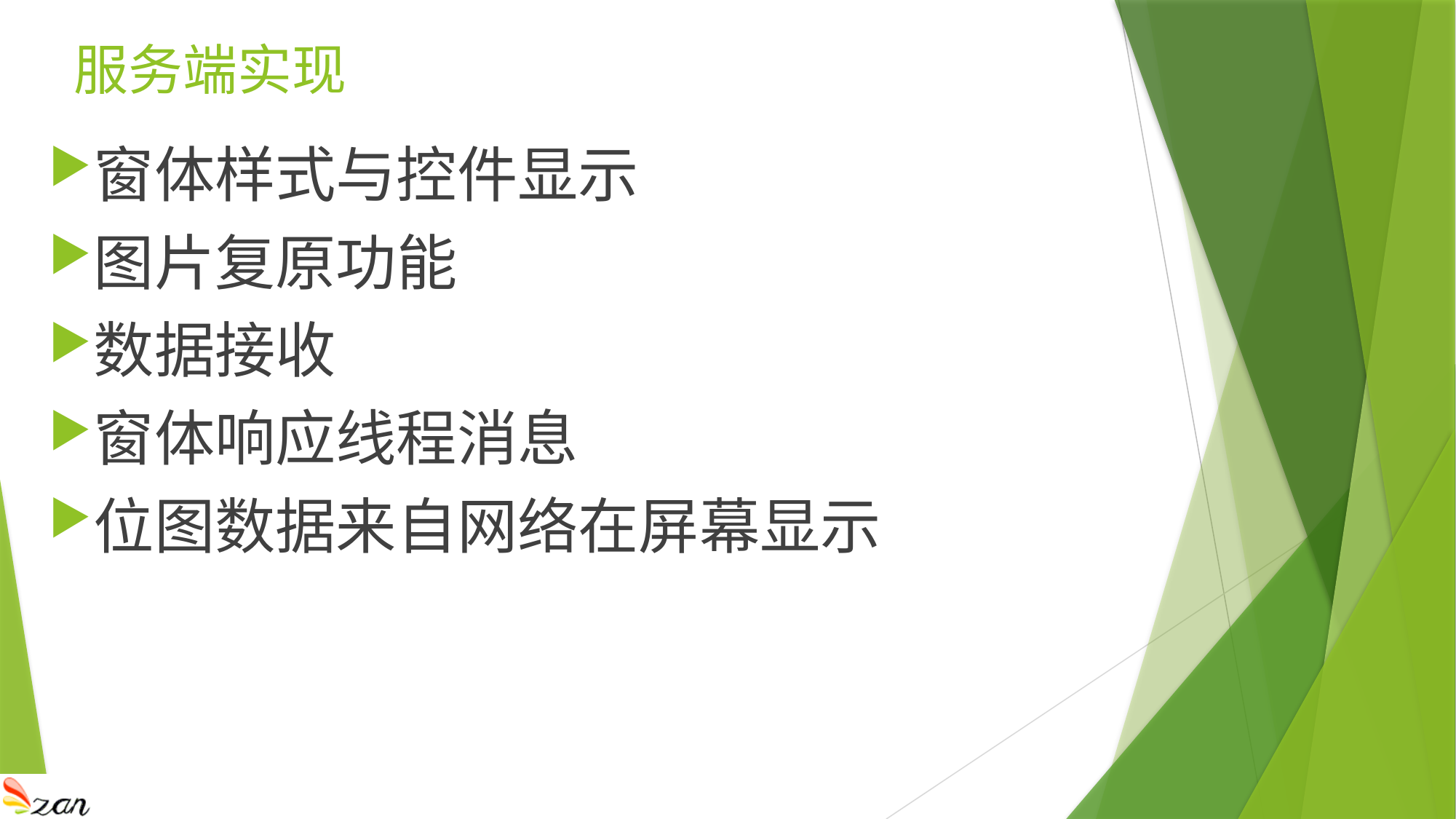

# 服务端实现
窗体样式与控件显示
图片复原功能
数据接收
窗体响应线程消息
位图数据来自网络在屏幕显示